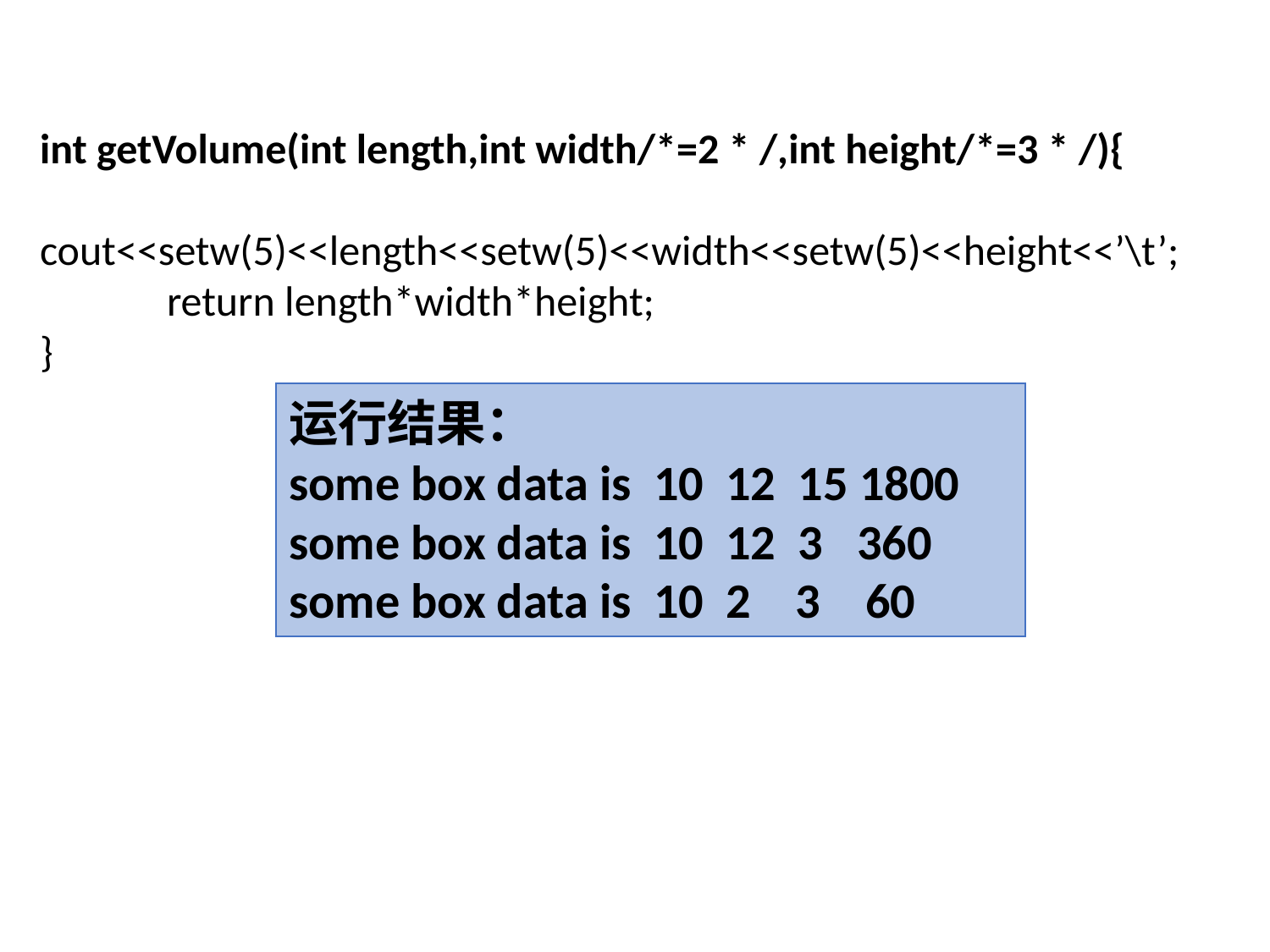

int getVolume(int length,int width/*=2 * /,int height/*=3 * /){
	cout<<setw(5)<<length<<setw(5)<<width<<setw(5)<<height<<’\t’;
	return length*width*height;
}
运行结果：
some box data is  10  12  15 1800
some box data is  10  12  3   360
some box data is  10  2    3    60
68